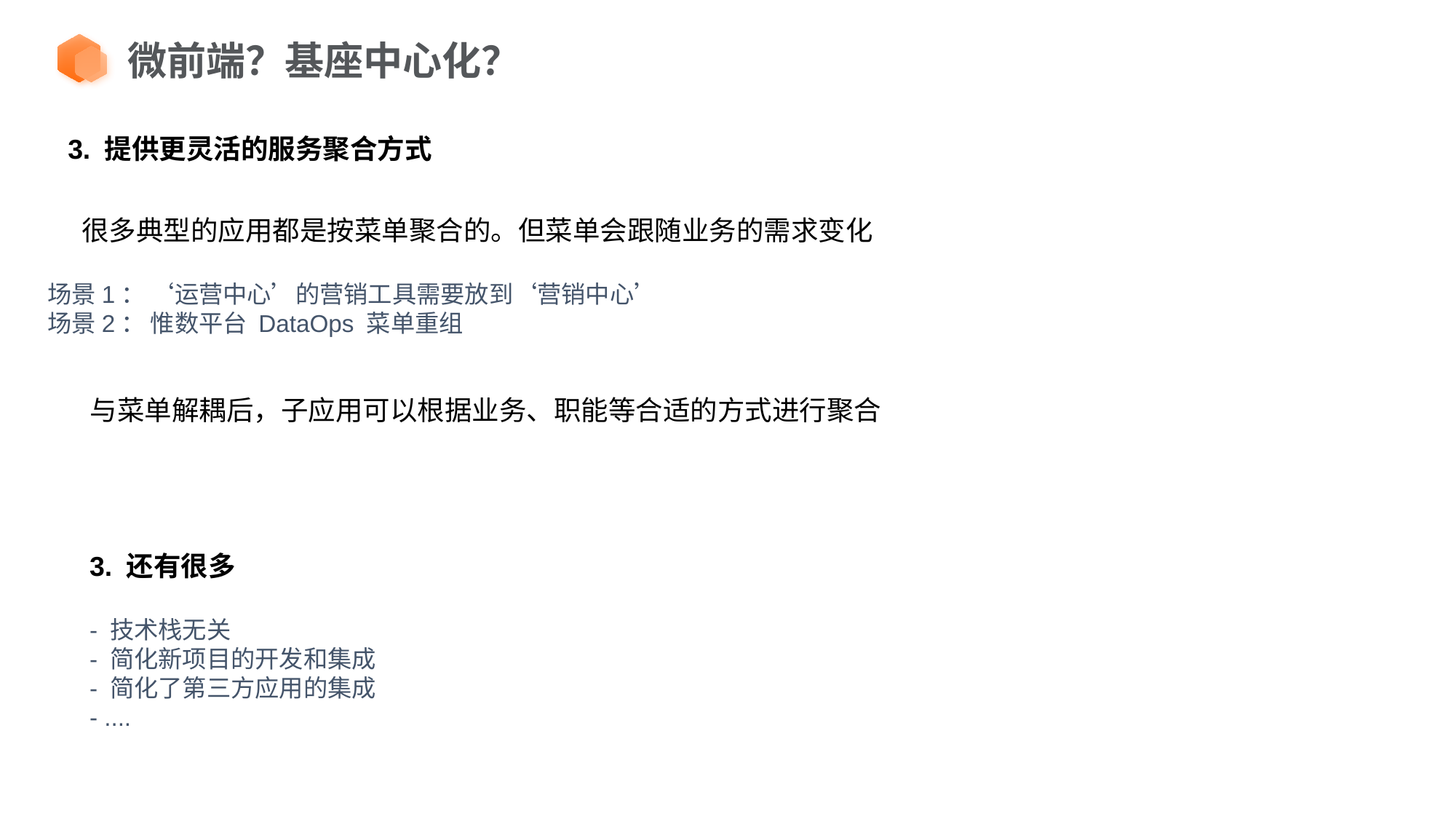

微前端？基座中心化？
3. 提供更灵活的服务聚合方式
很多典型的应用都是按菜单聚合的。但菜单会跟随业务的需求变化
场景1： ‘运营中心’的营销工具需要放到‘营销中心’
场景2： 惟数平台 DataOps 菜单重组
与菜单解耦后，子应用可以根据业务、职能等合适的方式进行聚合
3. 还有很多
- 技术栈无关
- 简化新项目的开发和集成
- 简化了第三方应用的集成
- ....